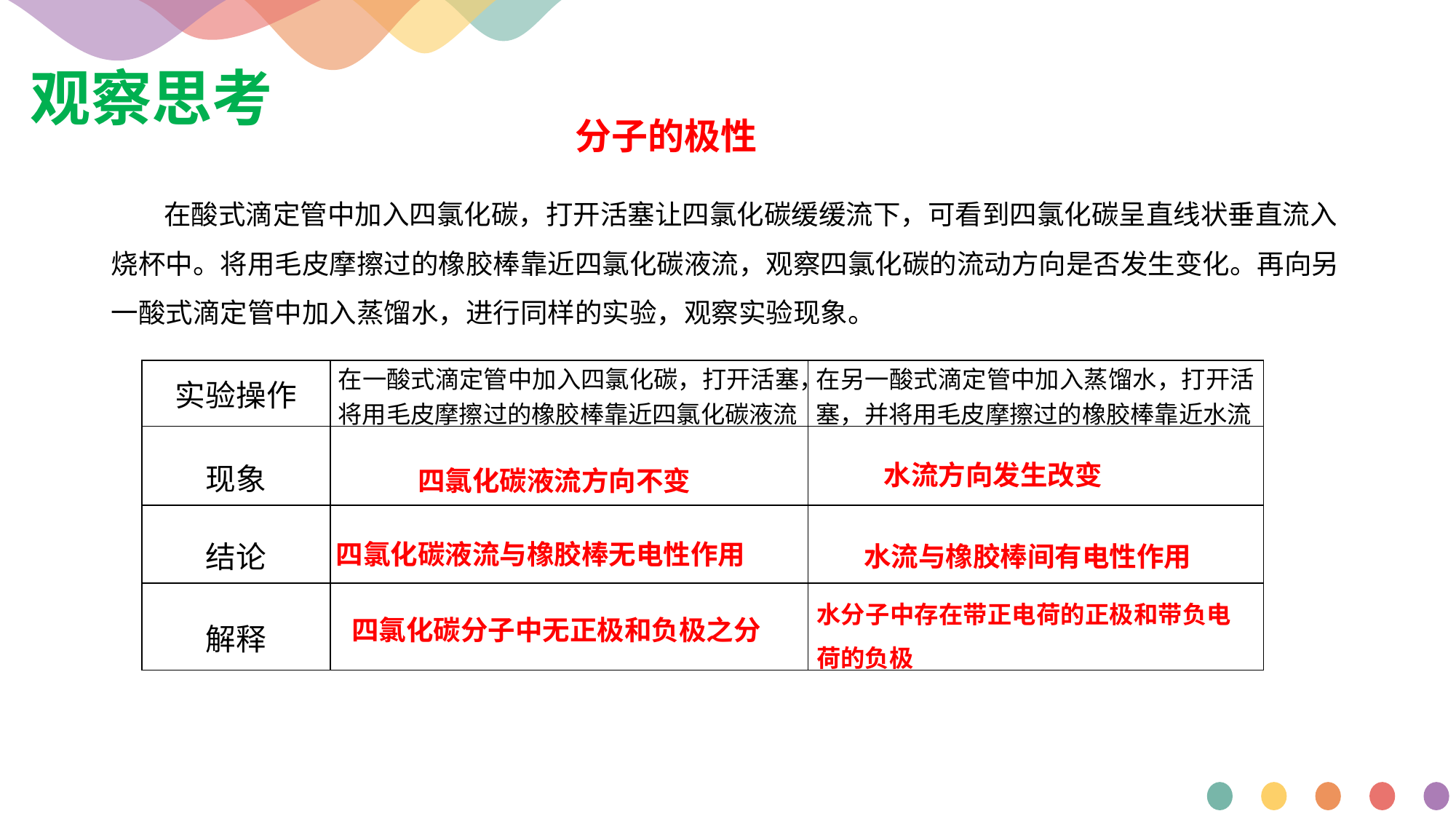

观察思考
分子的极性
      在酸式滴定管中加入四氯化碳，打开活塞让四氯化碳缓缓流下，可看到四氯化碳呈直线状垂直流入烧杯中。将用毛皮摩擦过的橡胶棒靠近四氯化碳液流，观察四氯化碳的流动方向是否发生变化。再向另一酸式滴定管中加入蒸馏水，进行同样的实验，观察实验现象。
| 实验操作 | 在一酸式滴定管中加入四氯化碳，打开活塞，将用毛皮摩擦过的橡胶棒靠近四氯化碳液流 | 在另一酸式滴定管中加入蒸馏水，打开活塞，并将用毛皮摩擦过的橡胶棒靠近水流 |
| --- | --- | --- |
| 现象 |  |  |
| 结论 |  |  |
| 解释 |  |  |
水流方向发生改变
四氯化碳液流方向不变
四氯化碳液流与橡胶棒无电性作用
水流与橡胶棒间有电性作用
水分子中存在带正电荷的正极和带负电荷的负极
四氯化碳分子中无正极和负极之分